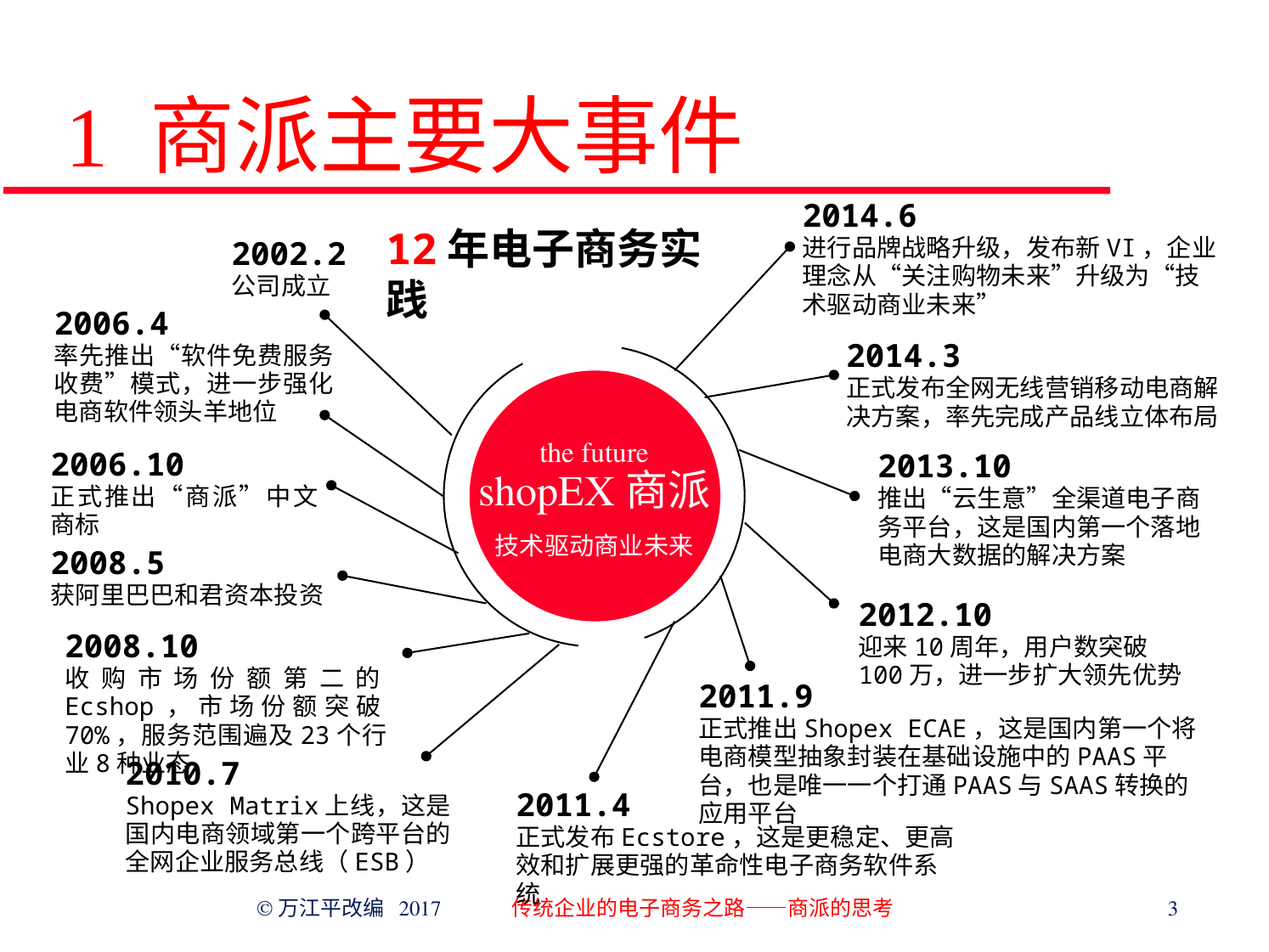

# 1 商派主要大事件
2014.6
进行品牌战略升级，发布新VI，企业理念从“关注购物未来”升级为“技术驱动商业未来”
12年电子商务实践
2002.2
公司成立
2006.4
率先推出“软件免费服务收费”模式，进一步强化电商软件领头羊地位
2014.3
正式发布全网无线营销移动电商解决方案，率先完成产品线立体布局

the future
shopEX商派
技术驱动商业未来
2006.10
正式推出“商派”中文商标
2013.10
推出“云生意”全渠道电子商务平台，这是国内第一个落地电商大数据的解决方案
2008.5
获阿里巴巴和君资本投资
2012.10
迎来10周年，用户数突破100万，进一步扩大领先优势
2008.10
收购市场份额第二的Ecshop，市场份额突破70%，服务范围遍及23个行业8种业态
2011.9
正式推出Shopex ECAE，这是国内第一个将电商模型抽象封装在基础设施中的PAAS平台，也是唯一一个打通PAAS与SAAS转换的应用平台
2010.7
Shopex Matrix上线，这是国内电商领域第一个跨平台的全网企业服务总线（ESB）
2011.4
正式发布Ecstore，这是更稳定、更高效和扩展更强的革命性电子商务软件系统